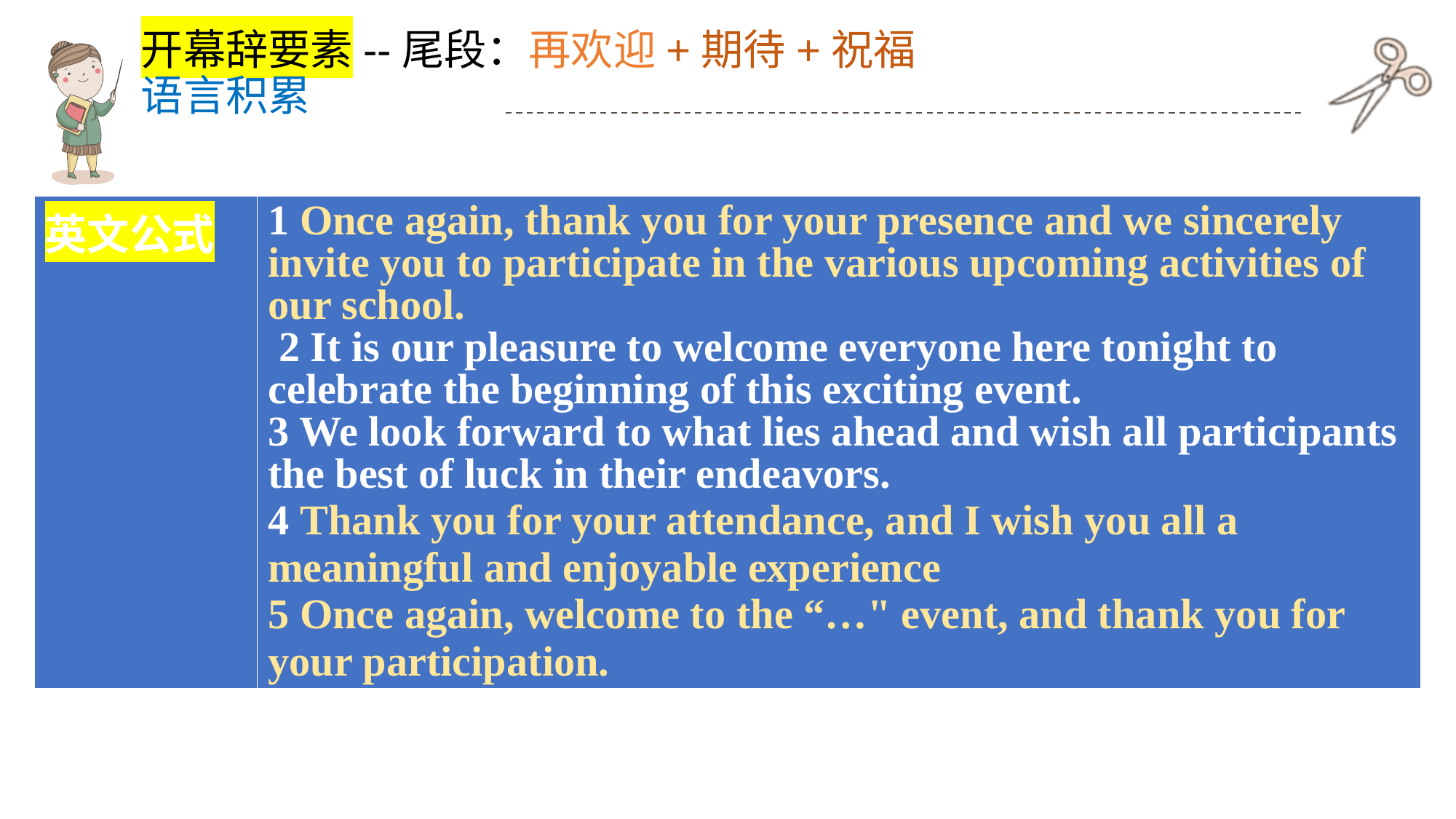

开幕辞要素--尾段：再欢迎+期待+祝福
语言积累
| 英文公式 | 1 Once again, thank you for your presence and we sincerely invite you to participate in the various upcoming activities of our school. 2 It is our pleasure to welcome everyone here tonight to celebrate the beginning of this exciting event. 3 We look forward to what lies ahead and wish all participants the best of luck in their endeavors. 4 Thank you for your attendance, and I wish you all a meaningful and enjoyable experience 5 Once again, welcome to the “…" event, and thank you for your participation. |
| --- | --- |